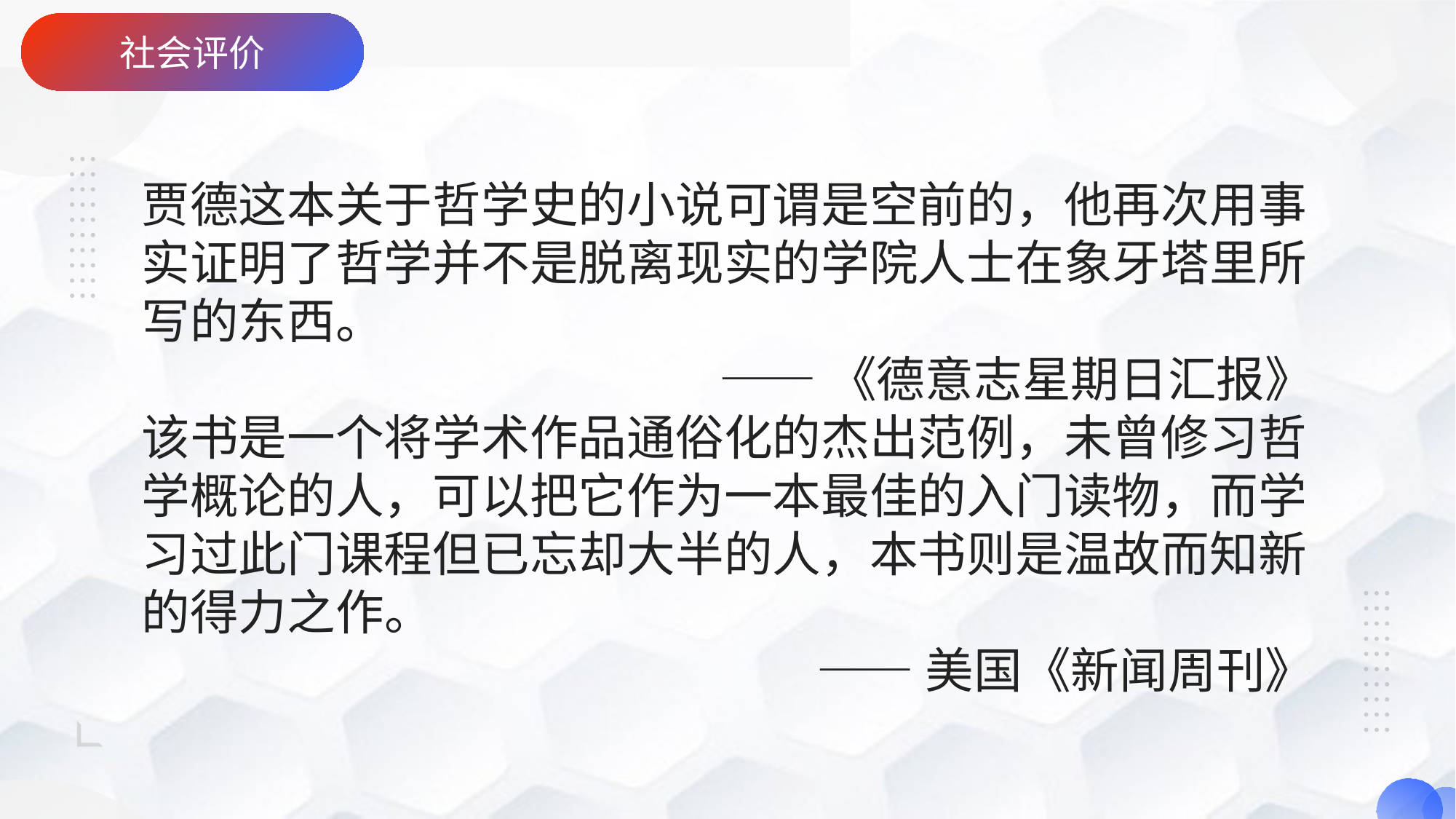

社会评价
贾德这本关于哲学史的小说可谓是空前的，他再次用事实证明了哲学并不是脱离现实的学院人士在象牙塔里所写的东西。
——《德意志星期日汇报》
该书是一个将学术作品通俗化的杰出范例，未曾修习哲学概论的人，可以把它作为一本最佳的入门读物，而学习过此门课程但已忘却大半的人，本书则是温故而知新的得力之作。
——美国《新闻周刊》